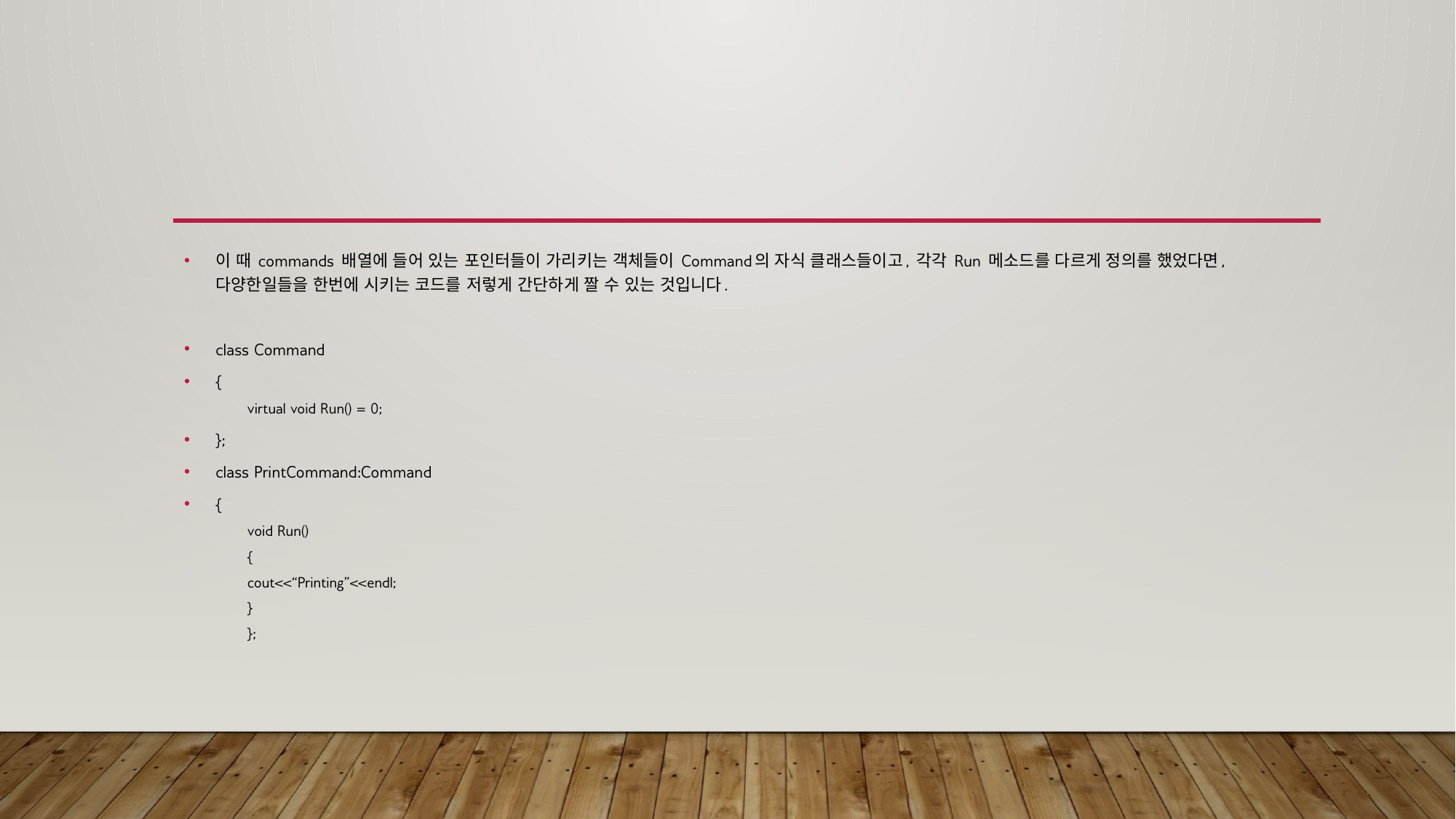

#
이 때 commands 배열에 들어 있는 포인터들이 가리키는 객체들이 Command의 자식 클래스들이고, 각각 Run 메소드를 다르게 정의를 했었다면, 다양한일들을 한번에 시키는 코드를 저렇게 간단하게 짤 수 있는 것입니다.

class Command
{
	virtual void Run() = 0;
};
class PrintCommand:Command
{
	void Run()
	{
		cout<<“Printing”<<endl;
	}
};